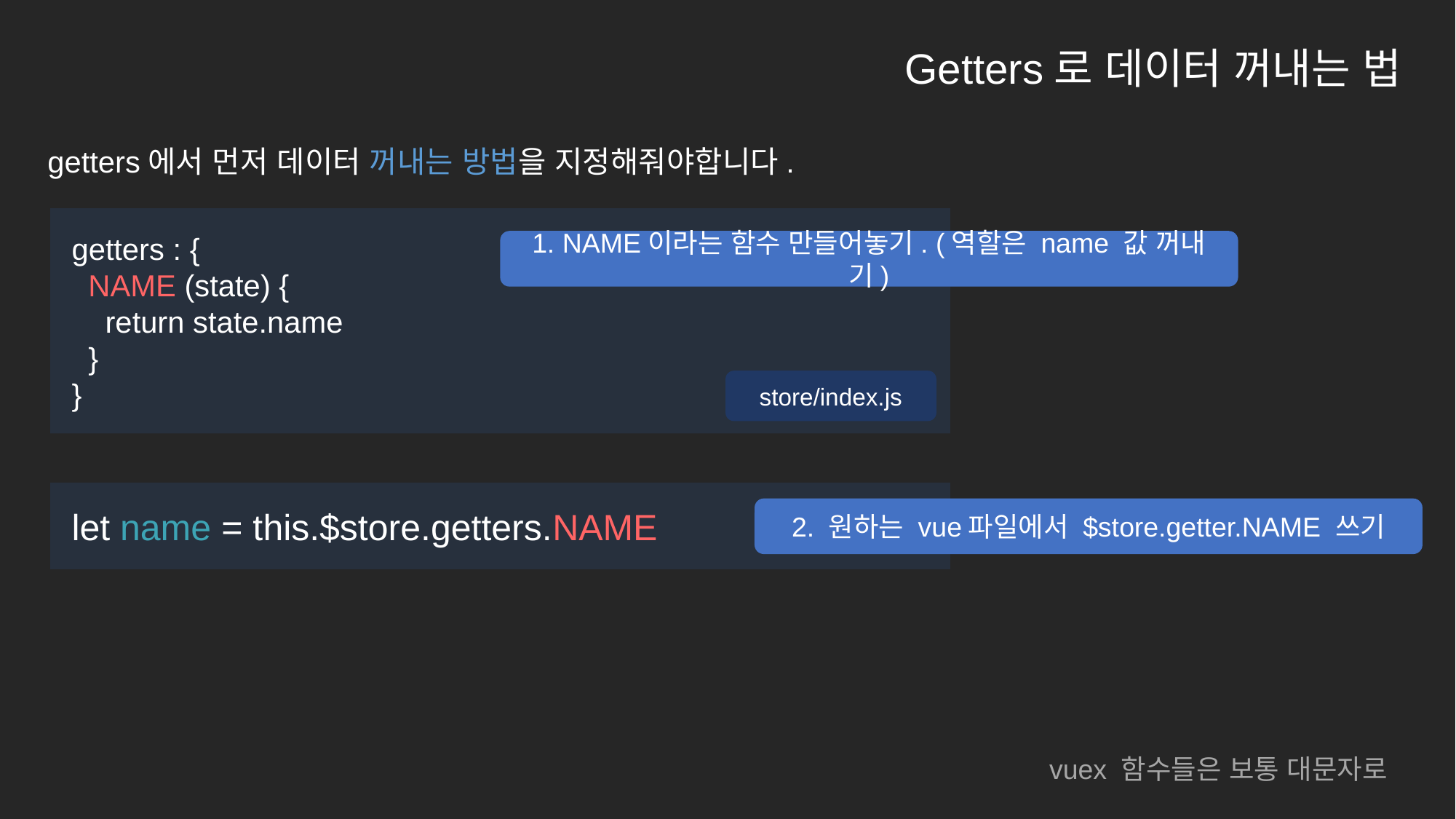

Getters로 데이터 꺼내는 법
getters에서 먼저 데이터 꺼내는 방법을 지정해줘야합니다.
getters : {
  NAME (state) {
    return state.name
  }
}
1. NAME이라는 함수 만들어놓기. (역할은 name 값 꺼내기)
store/index.js
let name = this.$store.getters.NAME
2. 원하는 vue파일에서 $store.getter.NAME 쓰기
vuex 함수들은 보통 대문자로